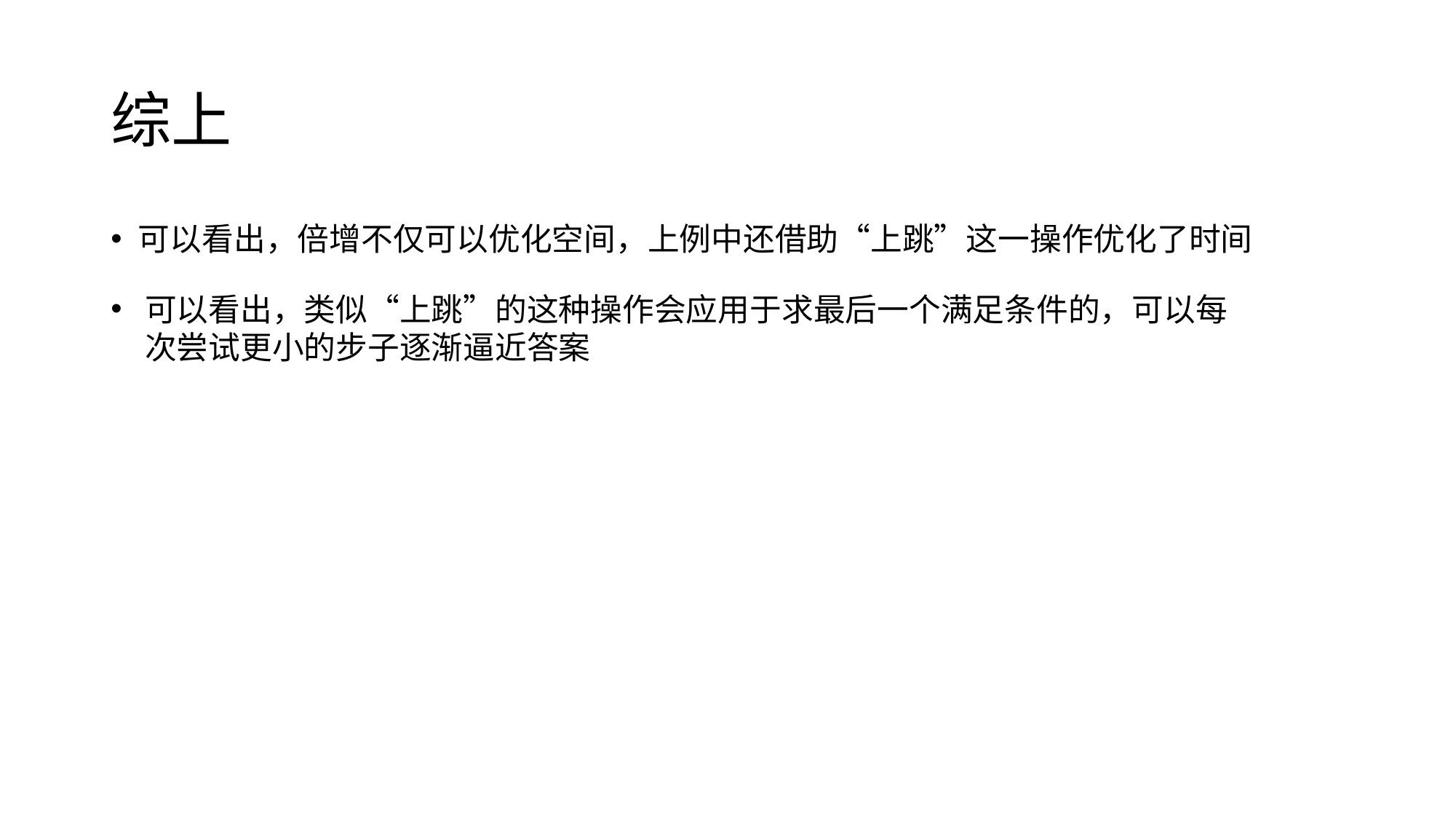

# 综上
可以看出，倍增不仅可以优化空间，上例中还借助“上跳”这一操作优化了时间
可以看出，类似“上跳”的这种操作会应用于求最后一个满足条件的，可以每次尝试更小的步子逐渐逼近答案